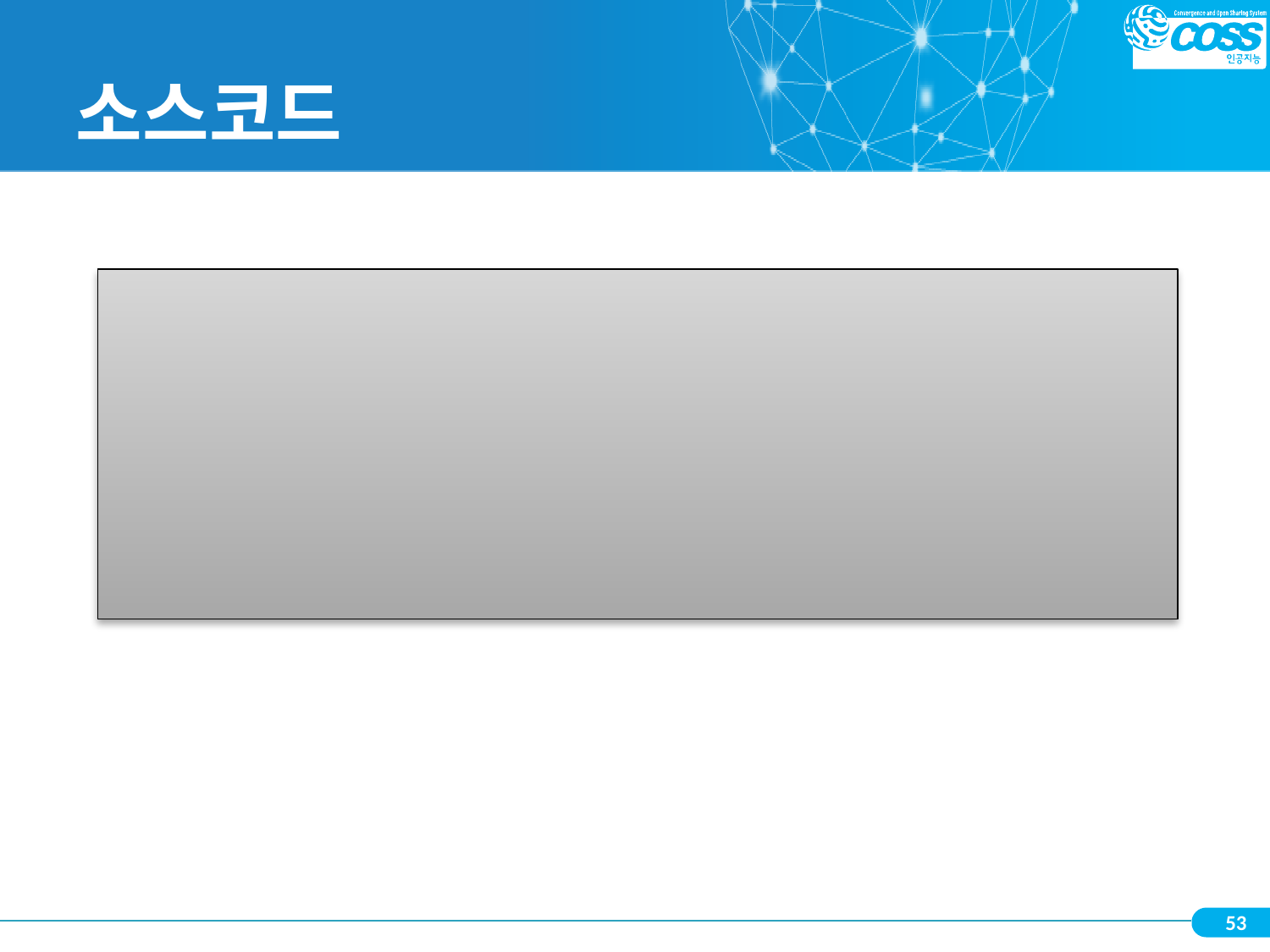

# 소스코드

w = int(input("가로: "))
h = int(input("세로: "))
for i in range(h) :
    for j in range(w) :
        print('*', end='')
    print()